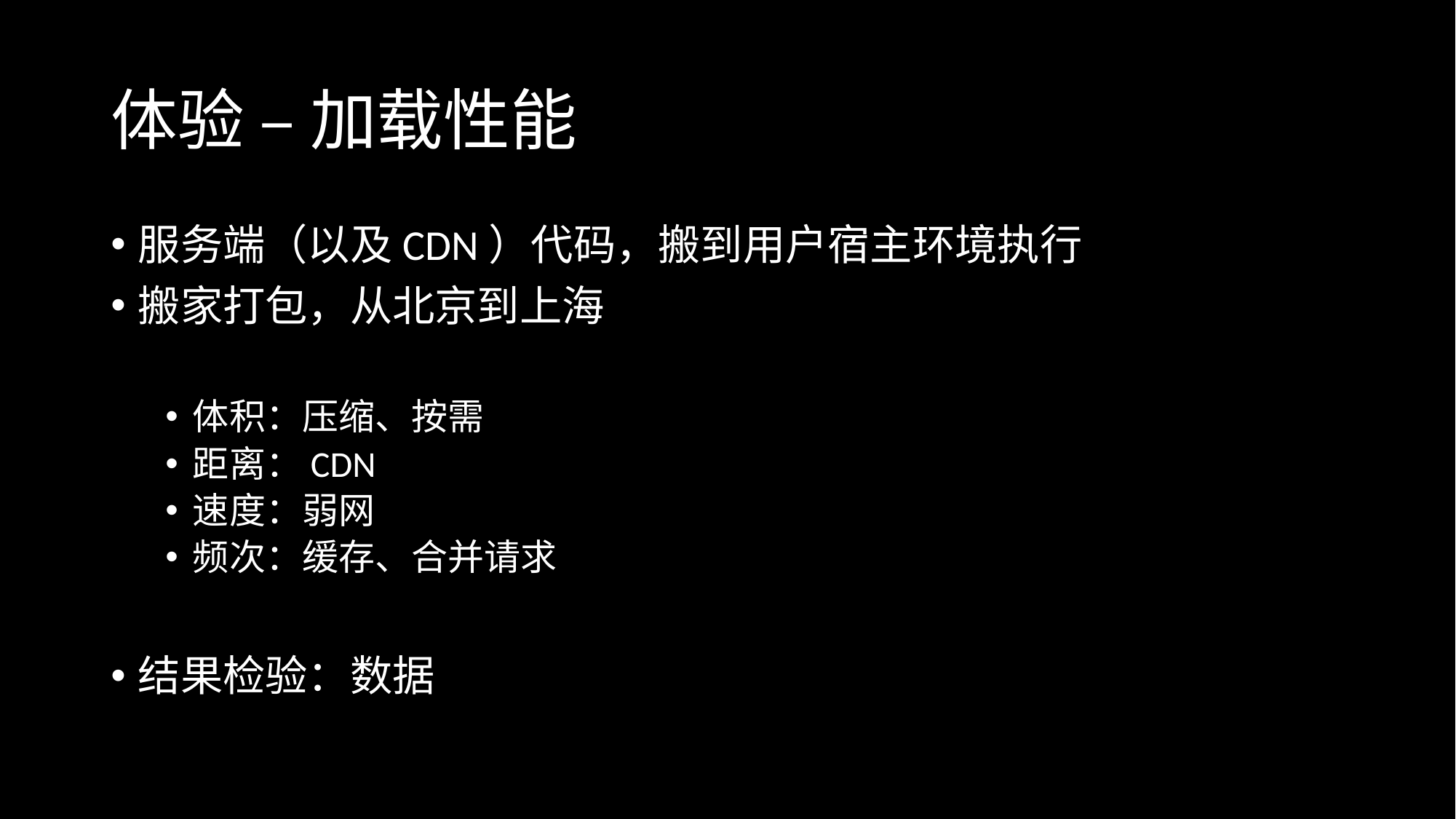

# 体验 – 加载性能
服务端（以及CDN）代码，搬到用户宿主环境执行
搬家打包，从北京到上海

体积：压缩、按需
距离：CDN
速度：弱网
频次：缓存、合并请求

结果检验：数据